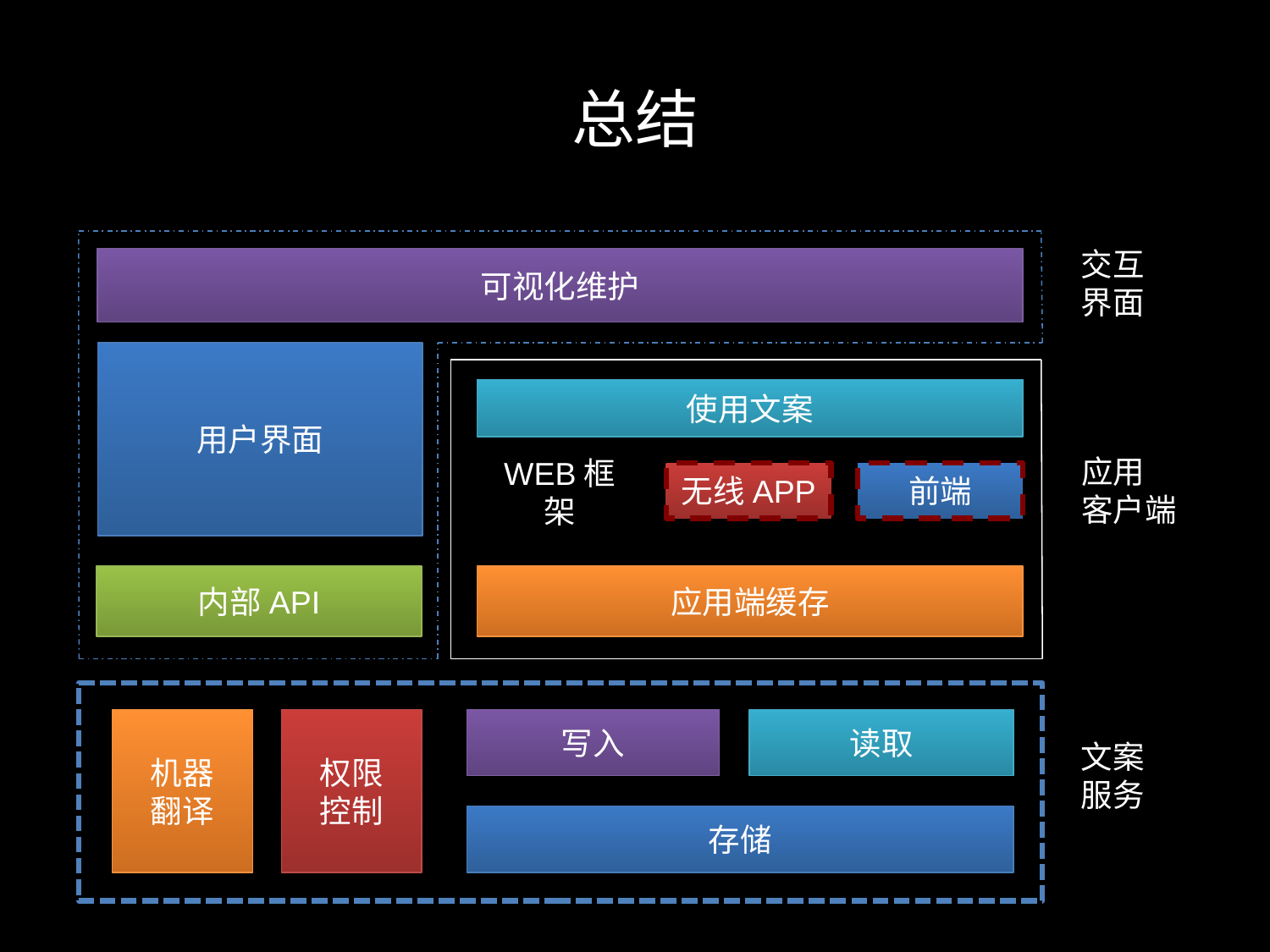

# 总结
交互
界面
可视化维护
用户界面
使用文案
应用
客户端
无线APP
前端
WEB框架
内部API
应用端缓存

机器
翻译
权限
控制
写入
读取
文案
服务
存储